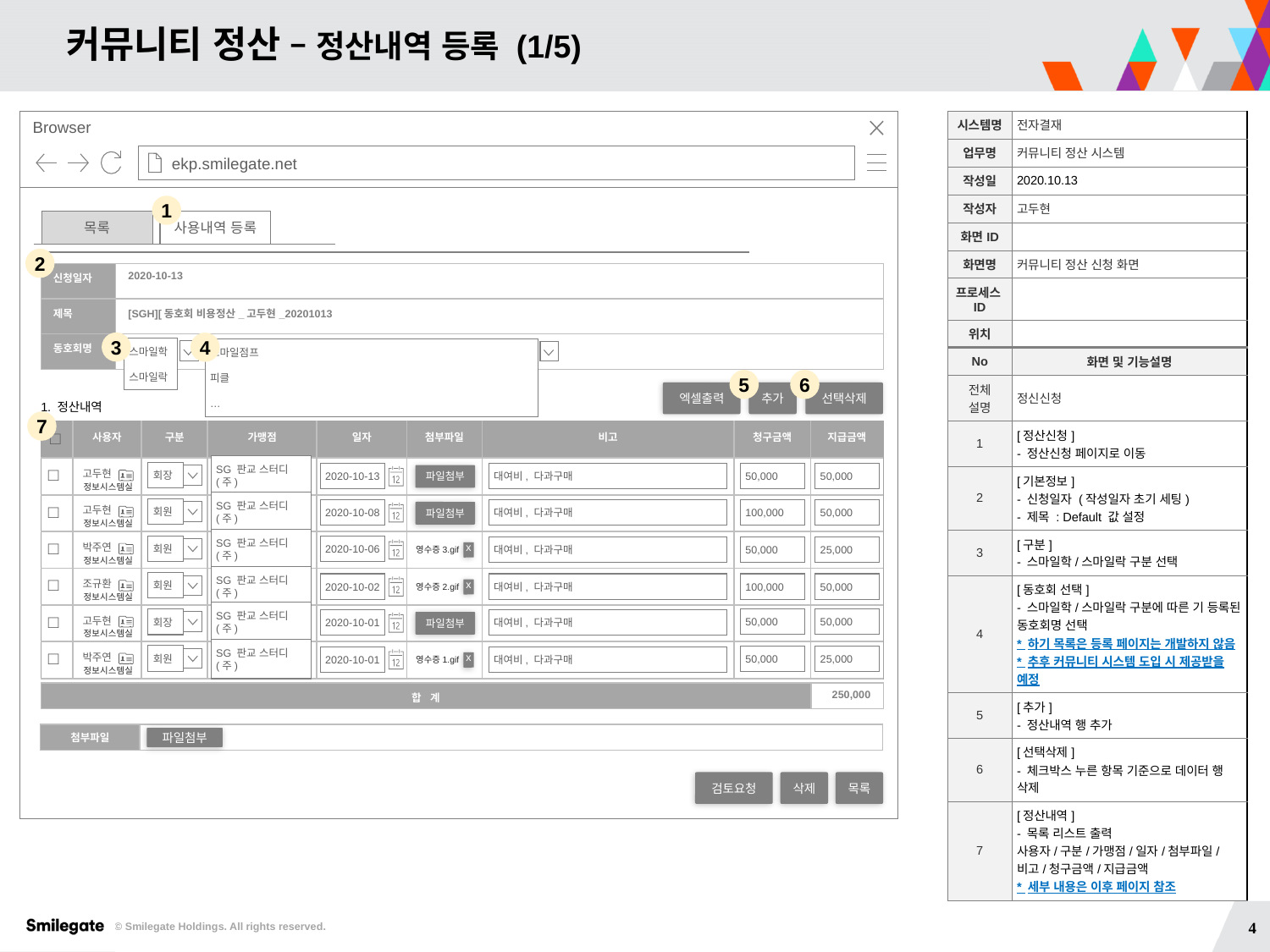

# 커뮤니티 정산 – 정산내역 등록 (1/5)
Browser

ekp.smilegate.net

| 시스템명 | 전자결재 |
| --- | --- |
| 업무명 | 커뮤니티 정산 시스템 |
| 작성일 | 2020.10.13 |
| 작성자 | 고두현 |
| 화면ID |  |
| 화면명 | 커뮤니티 정산 신청 화면 |
| 프로세스ID |  |
| 위치 |  |
| No | 화면 및 기능설명 |
| 전체 설명 | 정신신청 |
| 1 | [정산신청] - 정산신청 페이지로 이동 |
| 2 | [기본정보] - 신청일자 (작성일자 초기 세팅) - 제목 : Default 값 설정 |
| 3 | [구분] - 스마일학/스마일락 구분 선택 |
| 4 | [동호회 선택] - 스마일학/스마일락 구분에 따른 기 등록된 동호회명 선택 \* 하기 목록은 등록 페이지는 개발하지 않음 \* 추후 커뮤니티 시스템 도입 시 제공받을 예정 |
| 5 | [추가] - 정산내역 행 추가 |
| 6 | [선택삭제] - 체크박스 누른 항목 기준으로 데이터 행 삭제 |
| 7 | [정산내역] - 목록 리스트 출력 사용자/구분/가맹점/일자/첨부파일/비고/청구금액/지급금액 \* 세부 내용은 이후 페이지 참조 |
1
사용내역 등록
목록
2
| 신청일자 | 2020-10-13 |
| --- | --- |
| 제목 | [SGH][동호회 비용정산\_고두현\_20201013 |
| 동호회명 |  |
3
4
스마일학

스마일락
스마일점프

피클

…

6
5
엑셀출력
추가
선택삭제
1. 정산내역
7
| □ | 사용자 | 구분 | 가맹점 | 일자 | 첨부파일 | 비고 | 청구금액 | 지급금액 |
| --- | --- | --- | --- | --- | --- | --- | --- | --- |
| □ | 고두현 |  |  |  |  |  |  |  |
| □ | 고두현 |  |  |  |  |  |  |  |
| □ | 박주연 |  |  |  |  |  |  |  |
| □ | 조규환 |  |  |  |  |  |  |  |
| □ | 고두현 |  |  |  |  |  |  |  |
| □ | 박주연 |  |  |  |  |  |  |  |
회장

SG 판교 스터디(주)
2020-10-13

50,000
50,000
대여비, 다과구매
파일첨부

정보시스템실
회원

SG 판교 스터디(주)
2020-10-08

50,000
대여비, 다과구매
100,000
파일첨부

정보시스템실
회원

2020-10-06

SG 판교 스터디(주)
50,000
25,000
대여비, 다과구매
x
영수증3.gif

정보시스템실
회원

SG 판교 스터디(주)
2020-10-02

50,000
대여비, 다과구매
100,000
x
영수증2.gif

정보시스템실
50,000
50,000
회장

SG 판교 스터디(주)
2020-10-01

대여비, 다과구매
파일첨부

정보시스템실
회원

50,000
25,000
SG 판교 스터디(주)
2020-10-01

대여비, 다과구매
x
영수증1.gif

정보시스템실
| 합 계 | 250,000 |
| --- | --- |
| 첨부파일 |  |
| --- | --- |
파일첨부
검토요청
삭제
목록
4